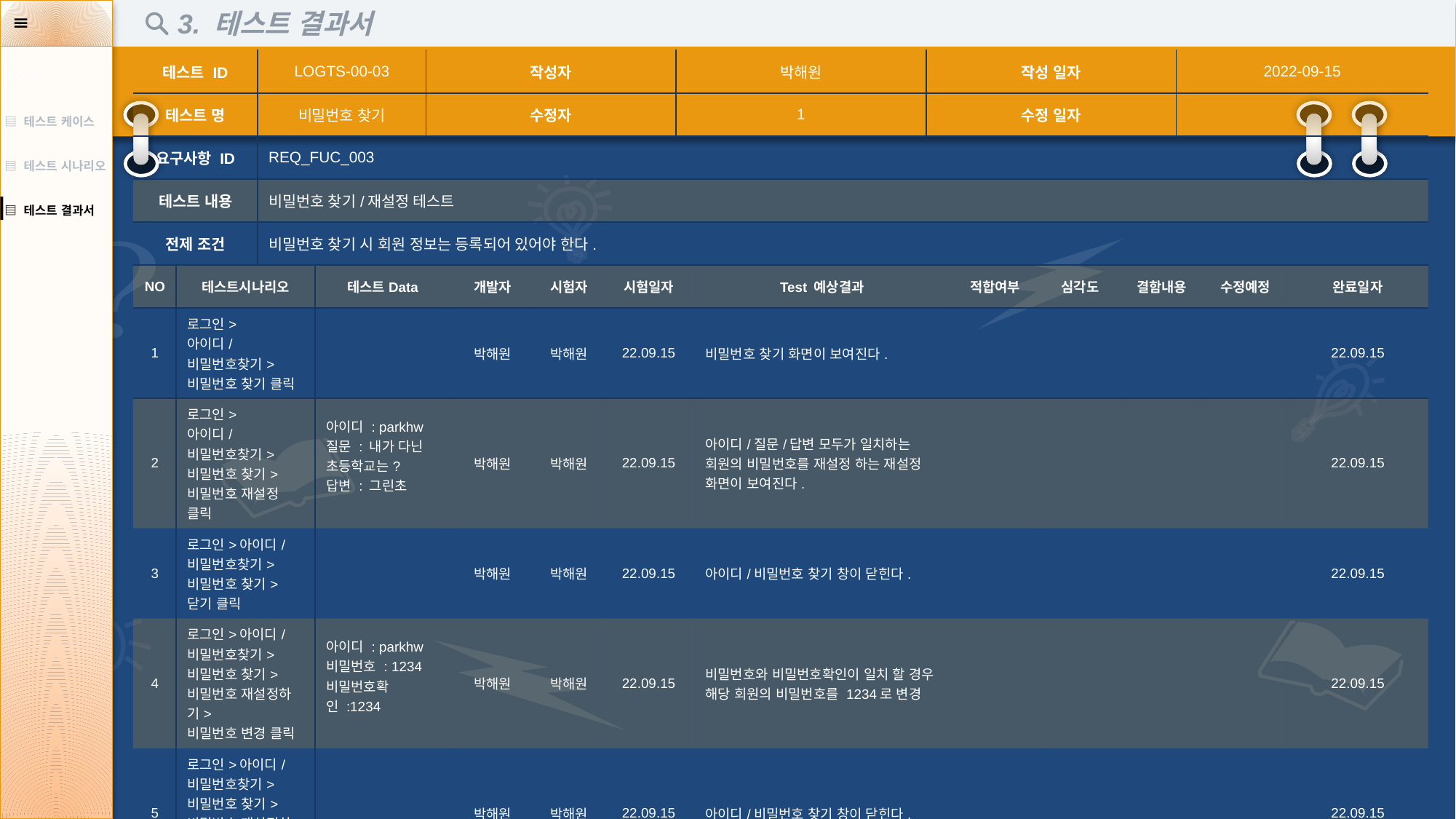

3. 테스트 결과서

| INDEX |
| --- |
| ▤ 테스트 케이스 |
| ▤ 테스트 시나리오 |
| ▤ 테스트 결과서 |
| 테스트 ID |  | LOGTS-00-03 |  | 작성자 |  |  |  | 박해원 |  | 작성 일자 |  |  |  | 2022-09-15 |  |  |
| --- | --- | --- | --- | --- | --- | --- | --- | --- | --- | --- | --- | --- | --- | --- | --- | --- |
| 테스트 명 |  | 비밀번호 찾기 |  | 수정자 |  |  |  | 1 |  | 수정 일자 |  |  |  |  |  |  |
| 요구사항 ID |  | REQ\_FUC\_003 |  |  |  |  |  |  |  |  |  |  |  |  |  |  |
| 테스트 내용 |  | 비밀번호 찾기/재설정 테스트 |  |  |  |  |  |  |  |  |  |  |  |  |  |  |
| 전제 조건 |  | 비밀번호 찾기 시 회원 정보는 등록되어 있어야 한다. |  |  |  |  |  |  |  |  |  |  |  |  |  |  |
| NO | 테스트시나리오 | 테스트Data | 테스트Data | 시험자 | 개발자 | 시험자 | 시험일자 |  | Test 예상결과 |  | 적합여부 | 심각도 | 결함내용 |  | 수정예정 | 완료일자 |
| 1 | 로그인> 아이디/비밀번호찾기> 비밀번호 찾기 클릭 |  |  |  | 박해원 | 박해원 | 22.09.15 |  | 비밀번호 찾기 화면이 보여진다. |  |  |  |  |  |  | 22.09.15 |
| 2 | 로그인> 아이디/비밀번호찾기> 비밀번호 찾기> 비밀번호 재설정 클릭 |  | 아이디 : parkhw 질문 : 내가 다닌 초등학교는? 답변 : 그린초 |  | 박해원 | 박해원 | 22.09.15 |  | 아이디/질문/답변 모두가 일치하는 회원의 비밀번호를 재설정 하는 재설정 화면이 보여진다. |  |  |  |  |  |  | 22.09.15 |
| 3 | 로그인>아이디/비밀번호찾기> 비밀번호 찾기> 닫기 클릭 |  |  |  | 박해원 | 박해원 | 22.09.15 |  | 아이디/비밀번호 찾기 창이 닫힌다. |  |  |  |  |  |  | 22.09.15 |
| 4 | 로그인>아이디/비밀번호찾기> 비밀번호 찾기>비밀번호 재설정하기> 비밀번호 변경 클릭 |  | 아이디 : parkhw 비밀번호 : 1234 비밀번호확인 :1234 |  | 박해원 | 박해원 | 22.09.15 |  | 비밀번호와 비밀번호확인이 일치 할 경우 해당 회원의 비밀번호를 1234로 변경 |  |  |  |  |  |  | 22.09.15 |
| 5 | 로그인>아이디/비밀번호찾기> 비밀번호 찾기> 비밀번호 재설정하기> 닫기 클릭 |  |  |  | 박해원 | 박해원 | 22.09.15 |  | 아이디/비밀번호 찾기 창이 닫힌다. |  |  |  |  |  |  | 22.09.15 |